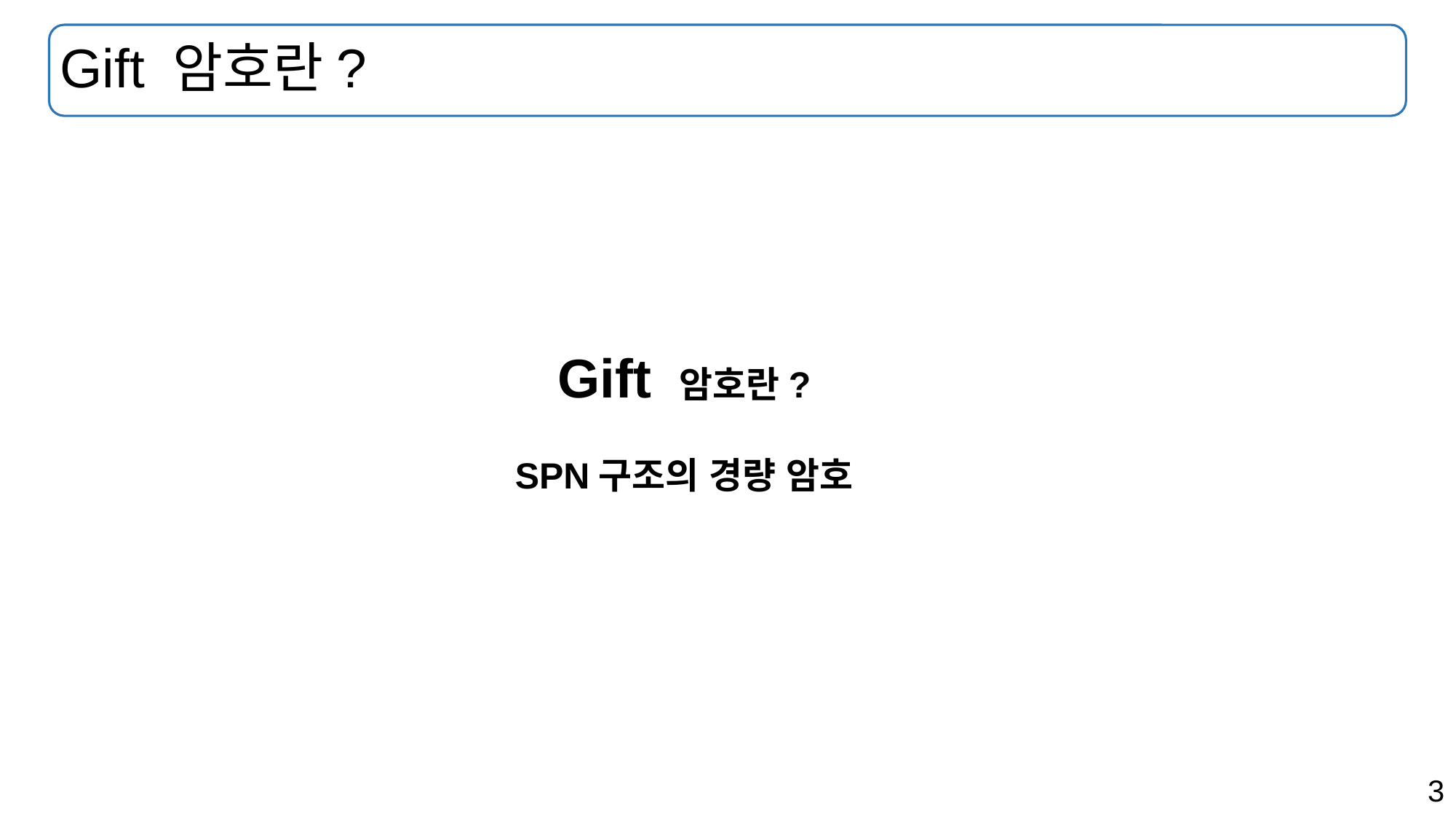

# Gift 암호란?
Gift 암호란?

SPN구조의 경량 암호